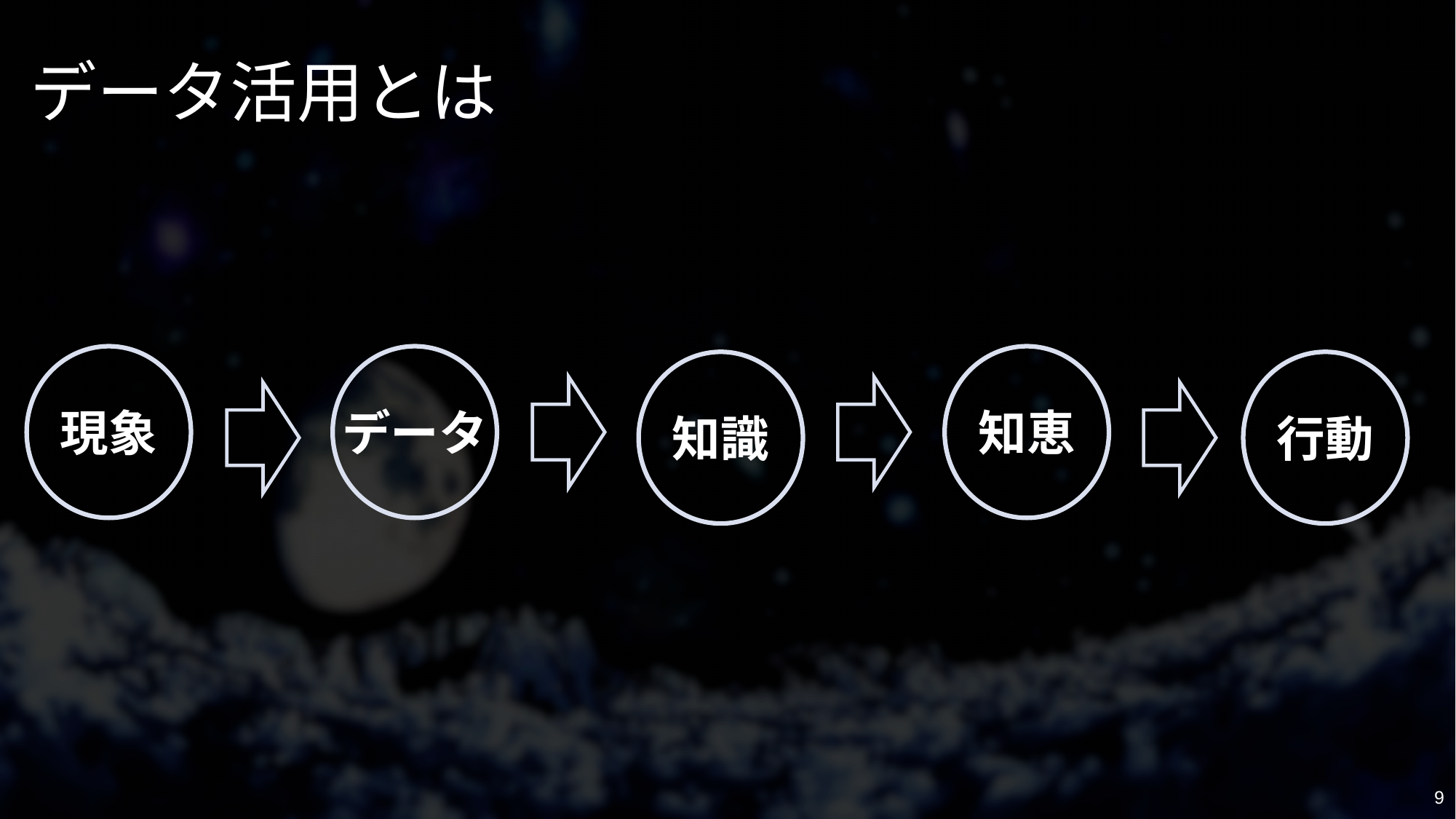

# データ活用とは

現象
データ
知恵
知識
行動
9